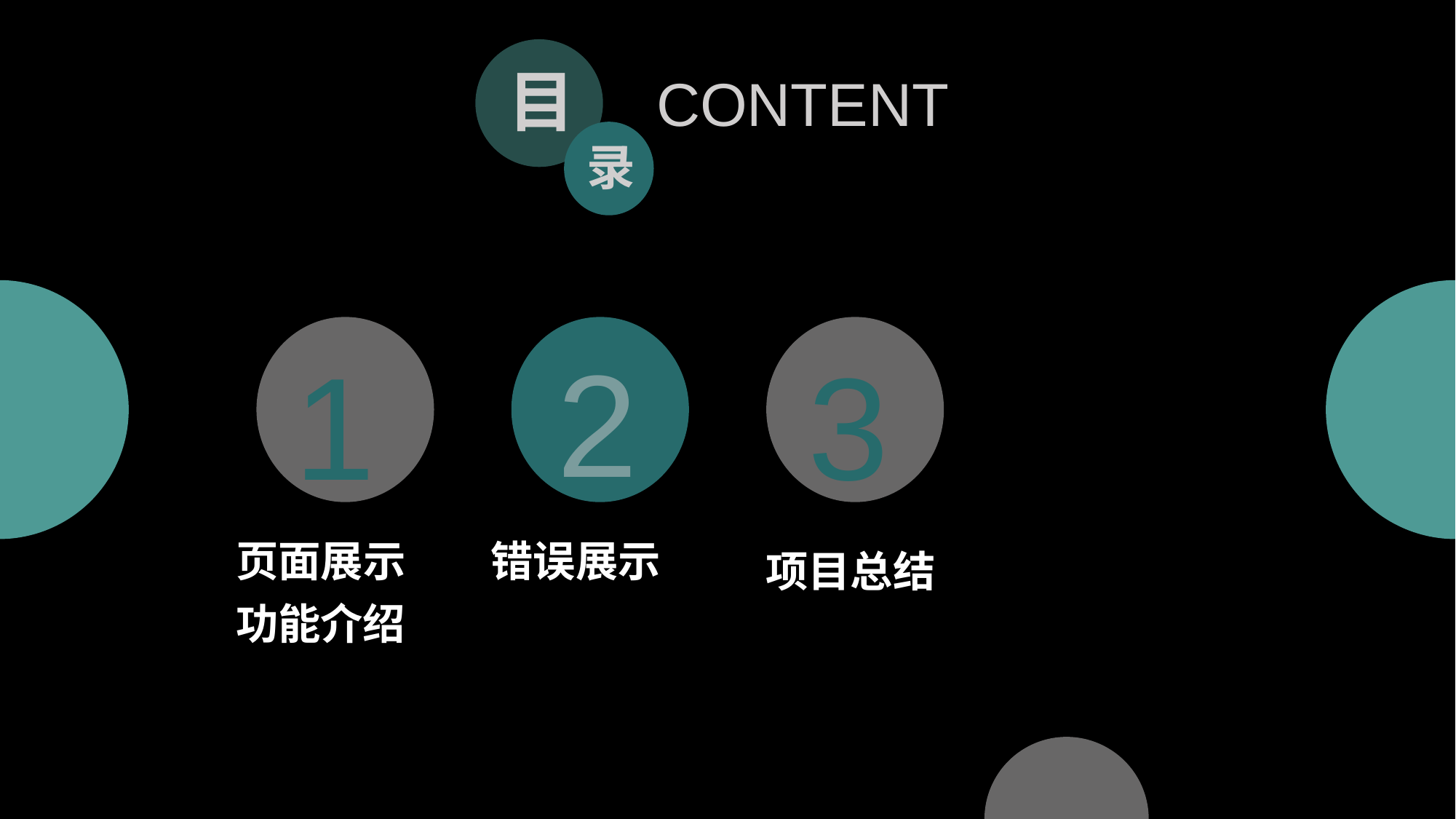

目
CONTENT

录

1

2

3

页面展示
错误展示

 项目总结
功能介绍